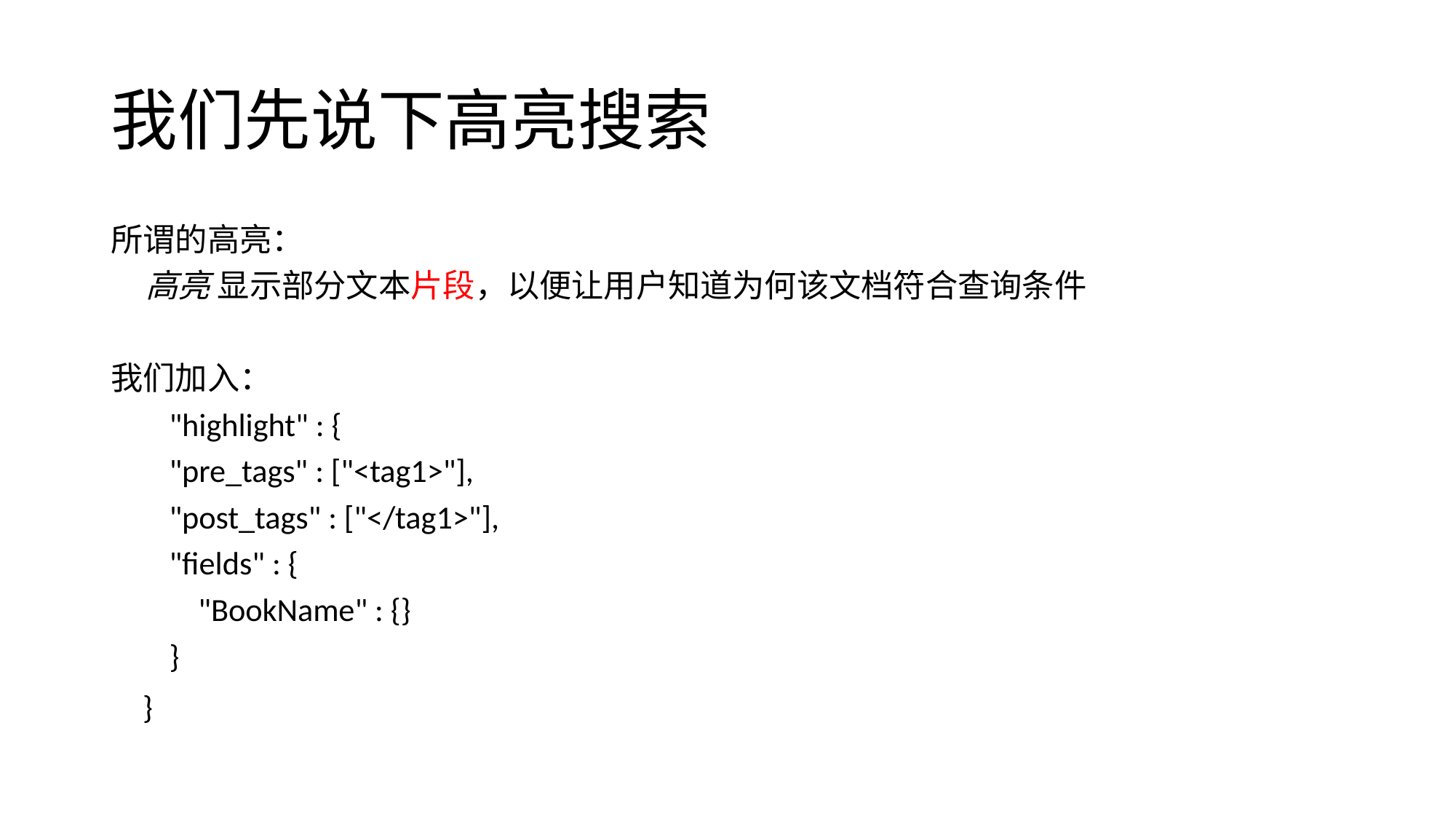

# 我们先说下高亮搜索
所谓的高亮：
    高亮 显示部分文本片段，以便让用户知道为何该文档符合查询条件

我们加入：
        "highlight" : {
        "pre_tags" : ["<tag1>"],
        "post_tags" : ["</tag1>"],
        "fields" : {
            "BookName" : {}
        }
    }